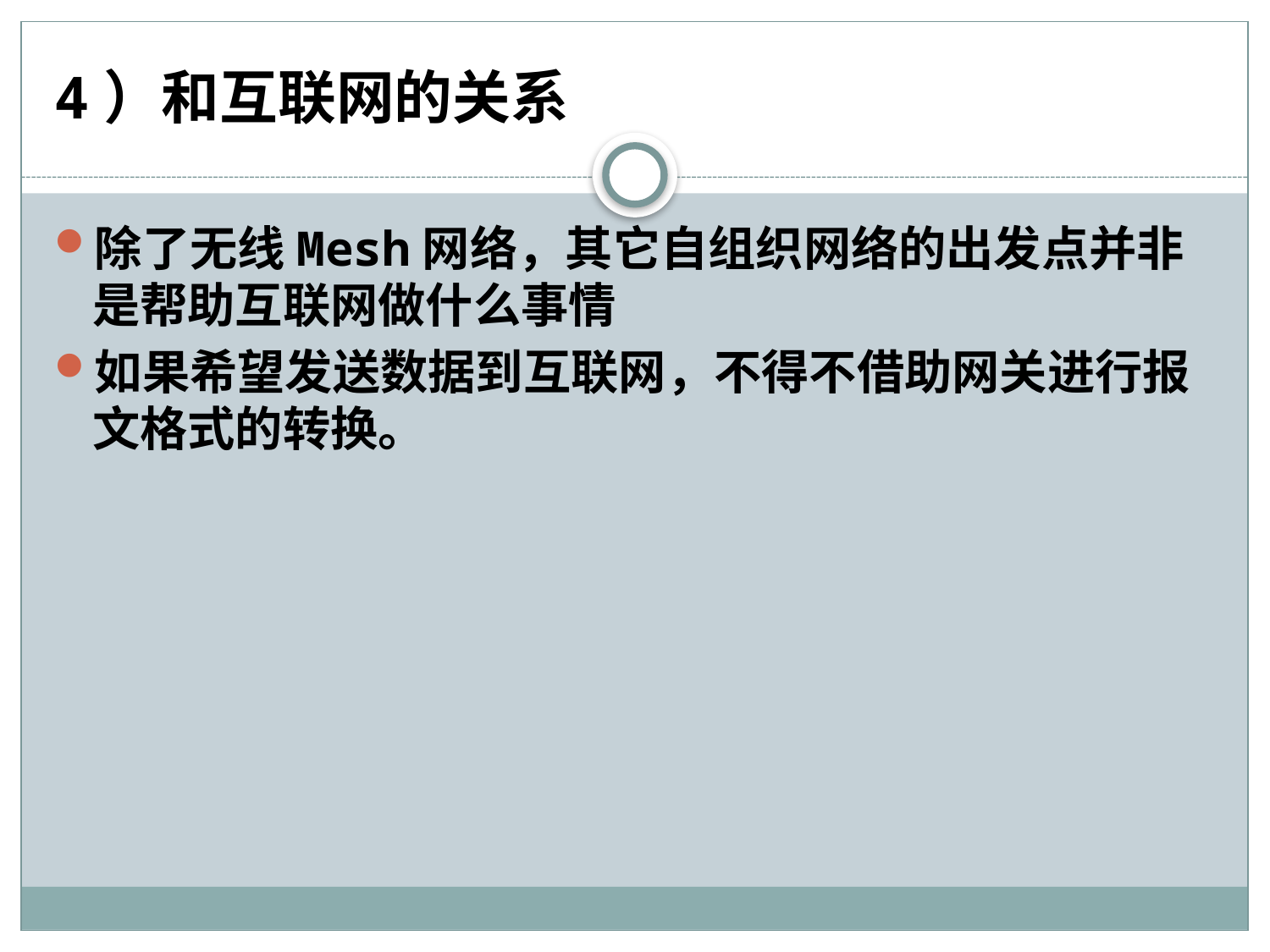

# 4）和互联网的关系
除了无线Mesh网络，其它自组织网络的出发点并非是帮助互联网做什么事情
如果希望发送数据到互联网，不得不借助网关进行报文格式的转换。